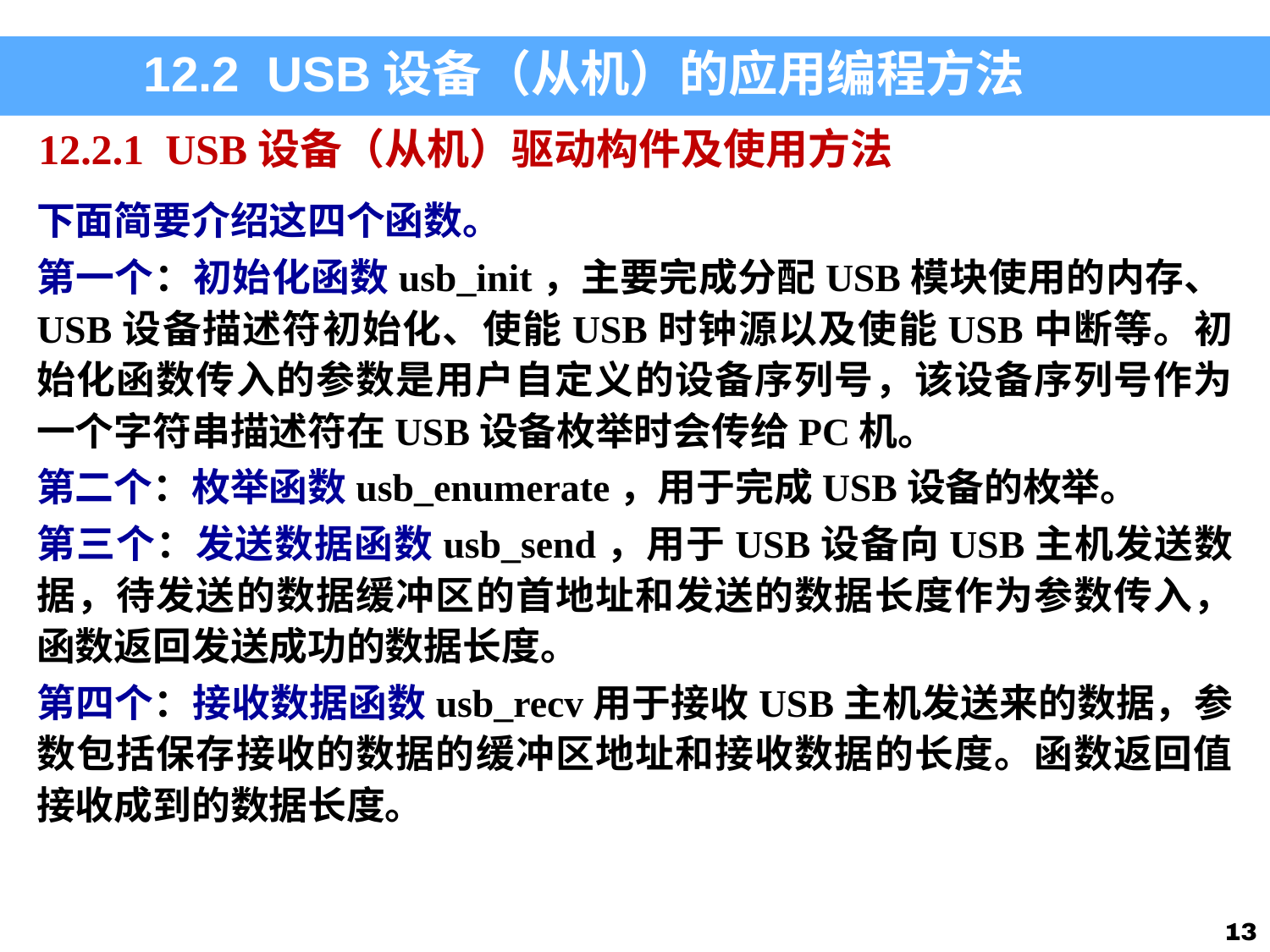

12.2  USB设备（从机）的应用编程方法
12.2.1  USB设备（从机）驱动构件及使用方法
下面简要介绍这四个函数。
第一个：初始化函数usb_init，主要完成分配USB模块使用的内存、USB设备描述符初始化、使能USB时钟源以及使能USB中断等。初始化函数传入的参数是用户自定义的设备序列号，该设备序列号作为一个字符串描述符在USB设备枚举时会传给PC机。
第二个：枚举函数usb_enumerate，用于完成USB设备的枚举。
第三个：发送数据函数usb_send，用于USB设备向USB主机发送数据，待发送的数据缓冲区的首地址和发送的数据长度作为参数传入，函数返回发送成功的数据长度。
第四个：接收数据函数usb_recv用于接收USB主机发送来的数据，参数包括保存接收的数据的缓冲区地址和接收数据的长度。函数返回值接收成到的数据长度。

13